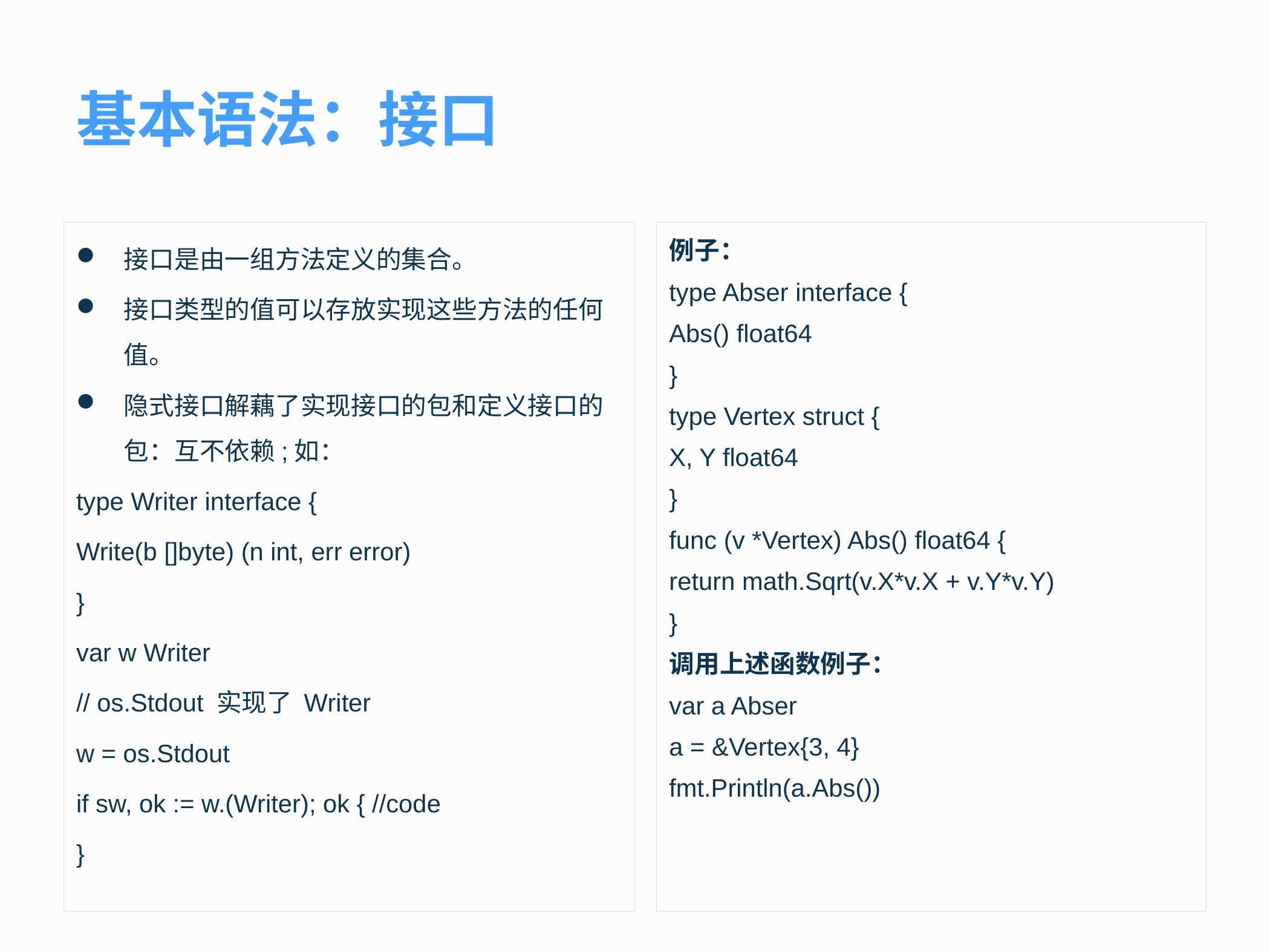

# 基本语法：接口
接口是由一组方法定义的集合。
接口类型的值可以存放实现这些方法的任何值。
隐式接口解藕了实现接口的包和定义接口的包：互不依赖;如：
type Writer interface {
Write(b []byte) (n int, err error)
}
var w Writer
// os.Stdout 实现了 Writer
w = os.Stdout
if sw, ok := w.(Writer); ok { //code
}

例子：
type Abser interface {
Abs() float64
}
type Vertex struct {
X, Y float64
}
func (v *Vertex) Abs() float64 {
return math.Sqrt(v.X*v.X + v.Y*v.Y)
}
调用上述函数例子：
var a Abser
a = &Vertex{3, 4}
fmt.Println(a.Abs())